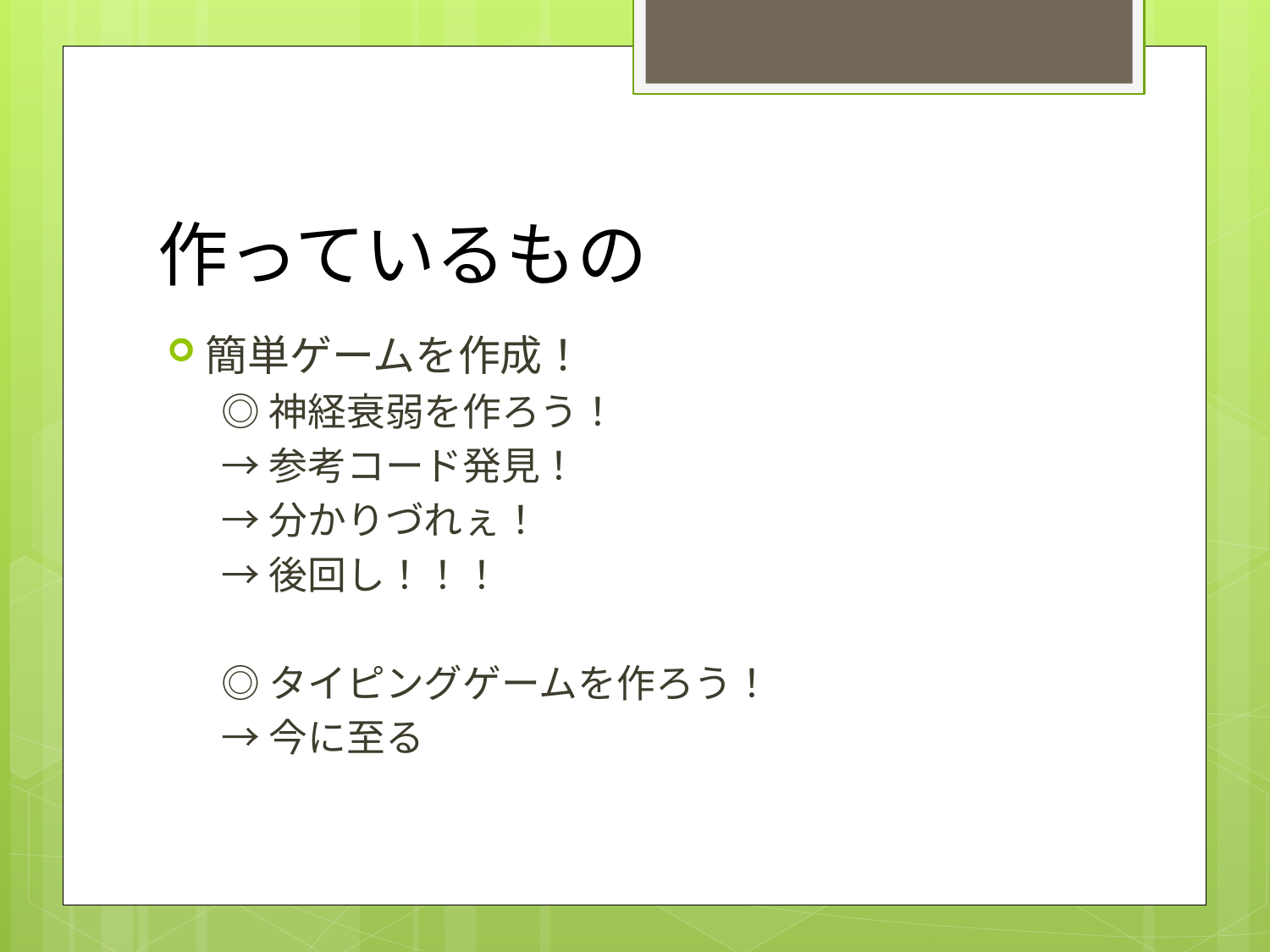

# 作っているもの
簡単ゲームを作成！
◎神経衰弱を作ろう！
→参考コード発見！
→分かりづれぇ！
→後回し！！！

◎タイピングゲームを作ろう！
→今に至る